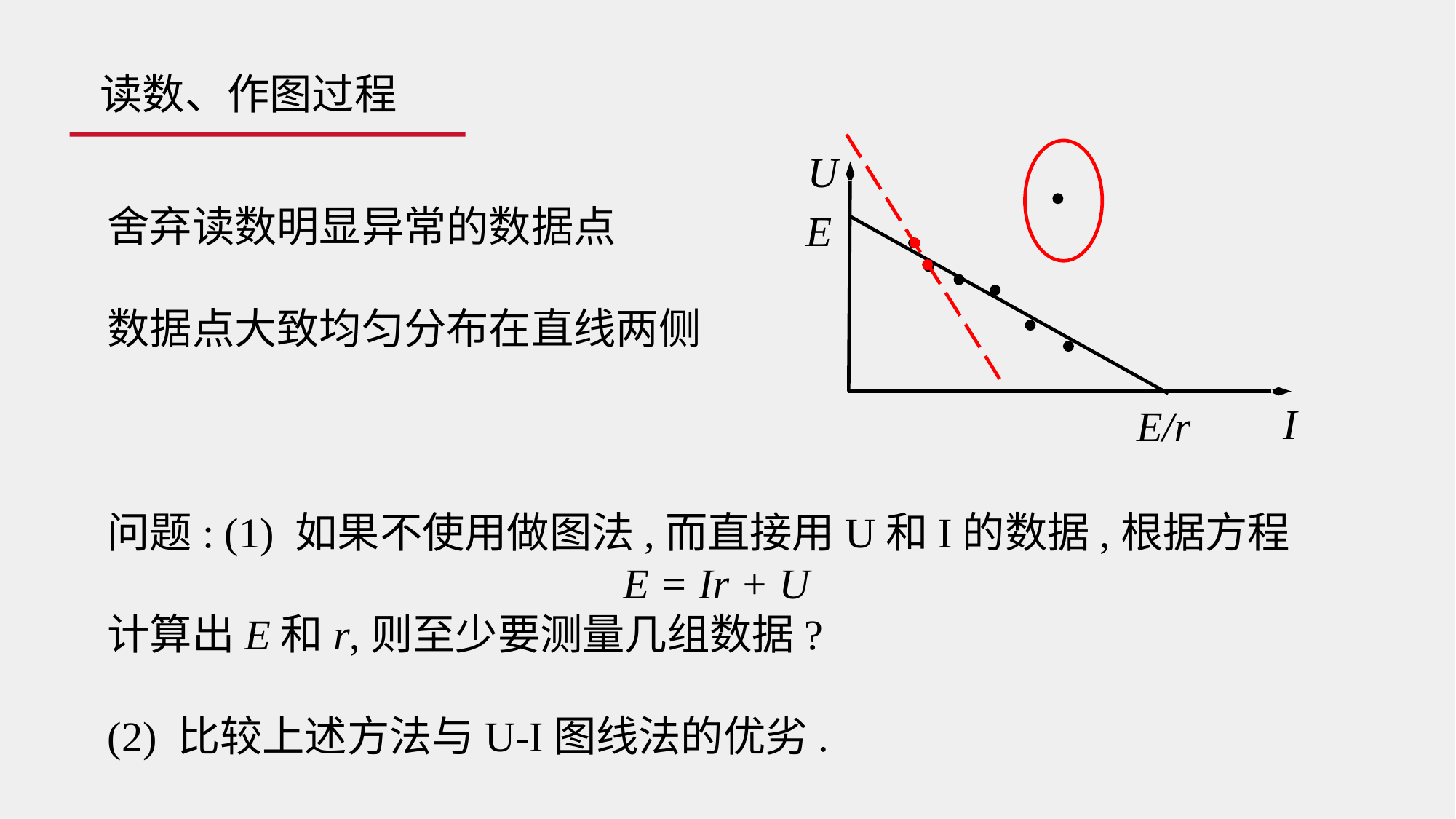

读数、作图过程

U
E
I
E/r

舍弃读数明显异常的数据点

数据点大致均匀分布在直线两侧

问题: (1) 如果不使用做图法,而直接用U和I的数据,根据方程
E = Ir + U
计算出E和r,则至少要测量几组数据?

(2) 比较上述方法与U-I图线法的优劣.